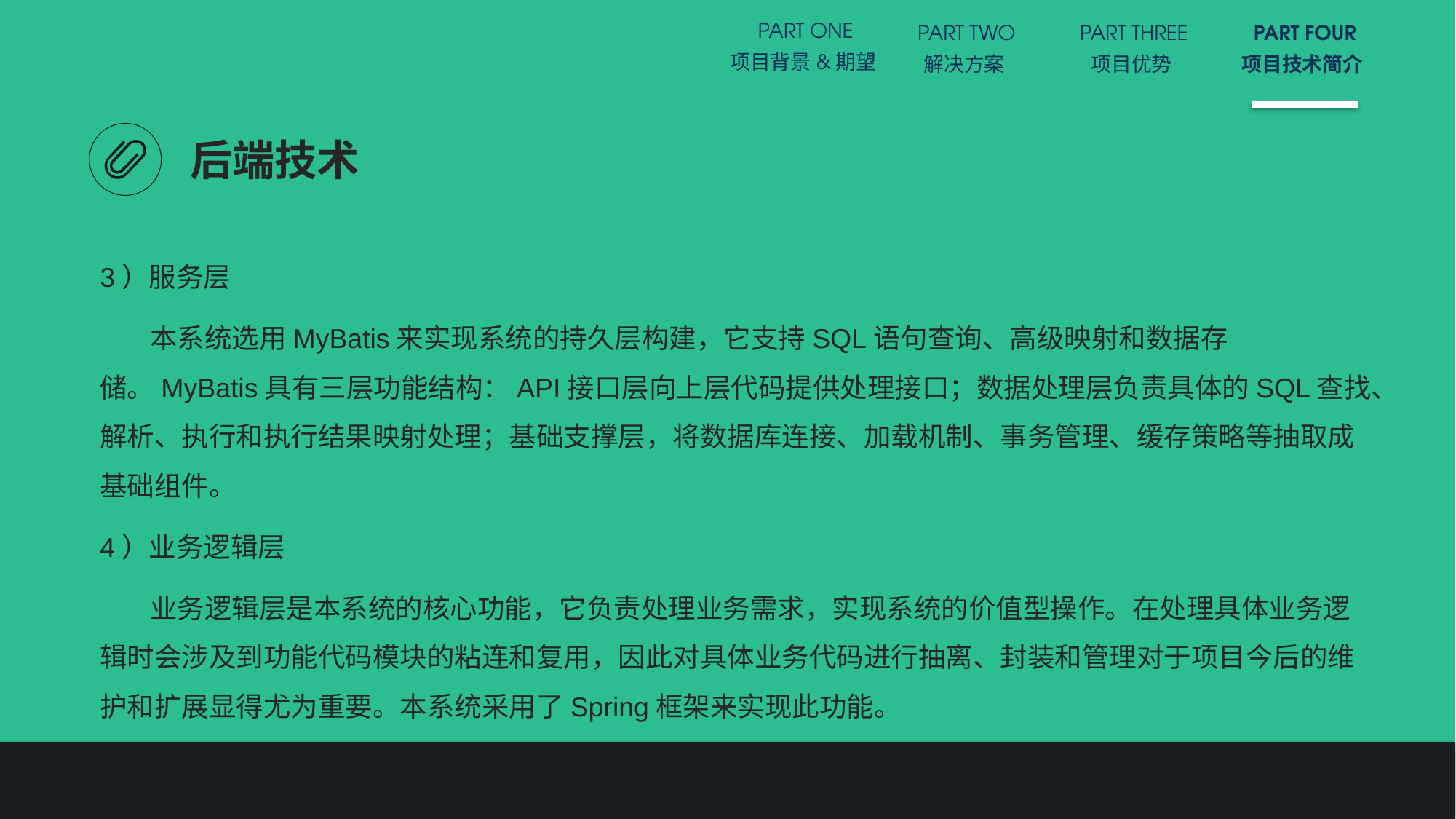

PART ONE
项目背景&期望
PART TWO
解决方案
PART THREE
项目优势
PART FOUR
项目技术简介

后端技术
3）服务层
       本系统选用MyBatis来实现系统的持久层构建，它支持SQL语句查询、高级映射和数据存储。MyBatis具有三层功能结构：API接口层向上层代码提供处理接口；数据处理层负责具体的SQL查找、解析、执行和执行结果映射处理；基础支撑层，将数据库连接、加载机制、事务管理、缓存策略等抽取成基础组件。
4）业务逻辑层
       业务逻辑层是本系统的核心功能，它负责处理业务需求，实现系统的价值型操作。在处理具体业务逻辑时会涉及到功能代码模块的粘连和复用，因此对具体业务代码进行抽离、封装和管理对于项目今后的维护和扩展显得尤为重要。本系统采用了Spring框架来实现此功能。